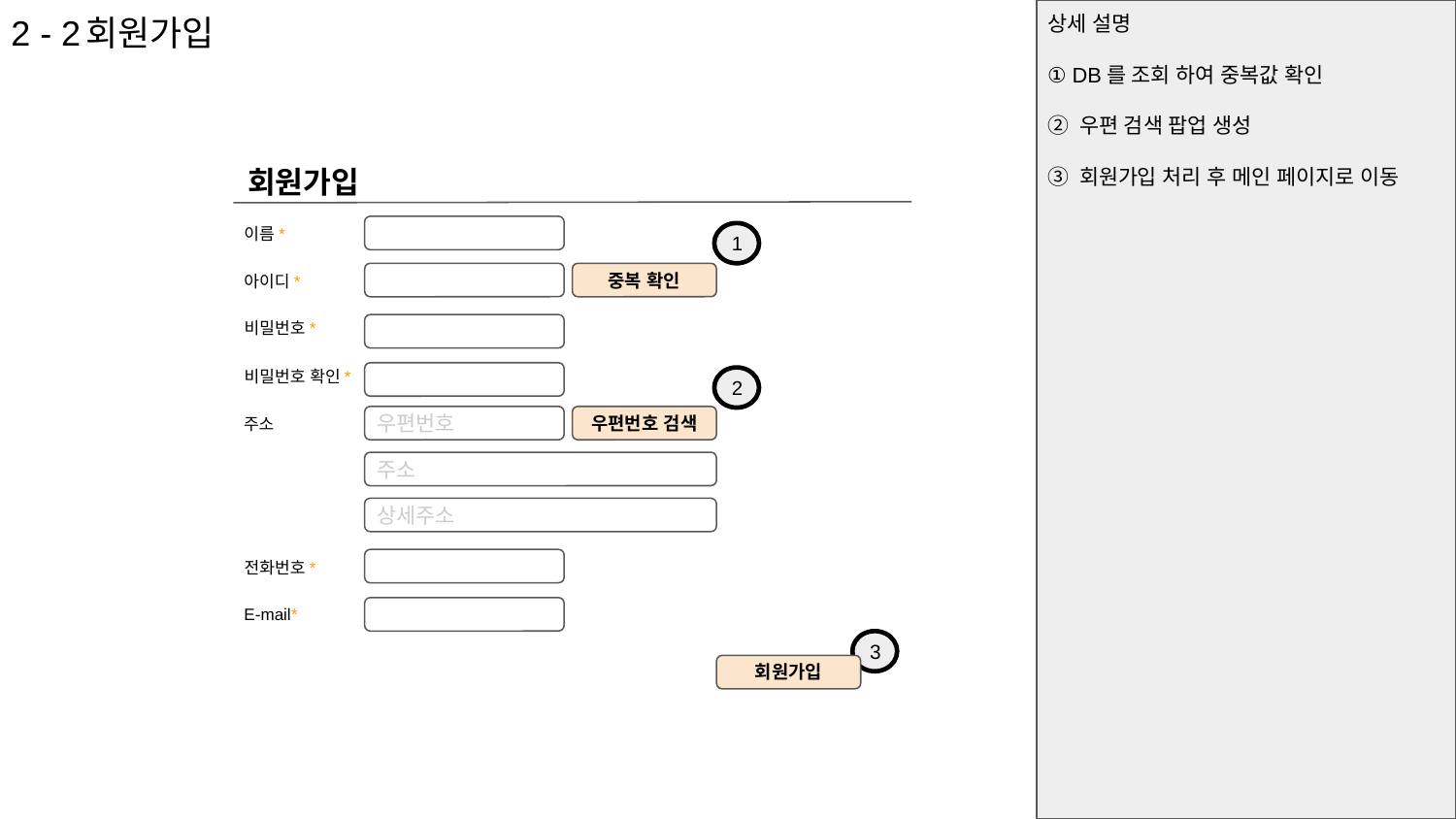

# 2 - 2회원가입
상세 설명

① DB를 조회 하여 중복값 확인

② 우편 검색 팝업 생성

③ 회원가입 처리 후 메인 페이지로 이동

회원가입
이름*

1
아이디*

중복 확인
비밀번호*

비밀번호 확인*

2
주소
우편번호
우편번호 검색
주소
상세주소
전화번호*

E-mail*

3
회원가입